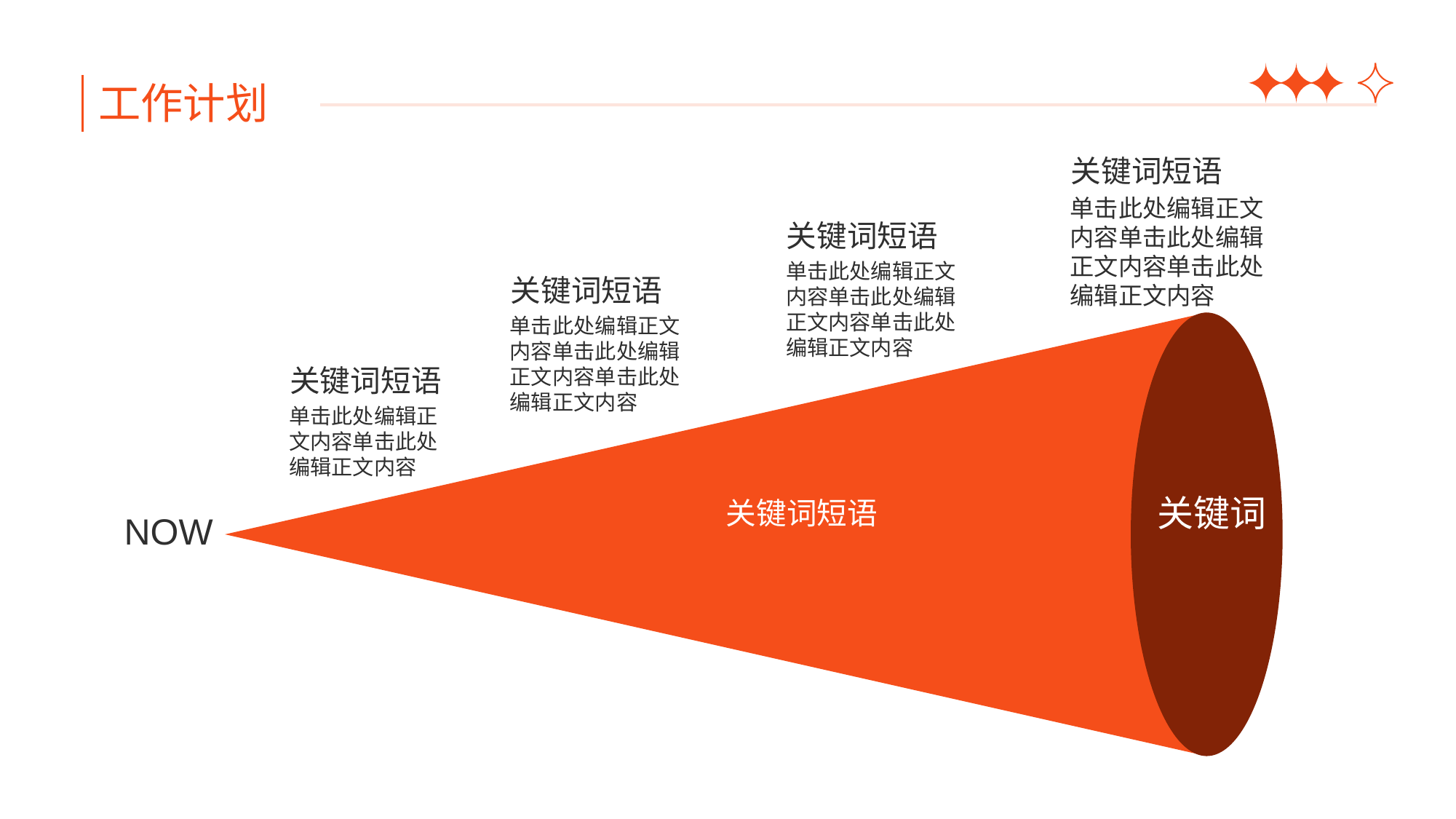

工作计划
关键词短语
单击此处编辑正文内容单击此处编辑正文内容单击此处编辑正文内容
关键词短语
单击此处编辑正文内容单击此处编辑正文内容单击此处编辑正文内容
关键词短语
单击此处编辑正文内容单击此处编辑正文内容单击此处编辑正文内容

关键词短语
单击此处编辑正文内容单击此处编辑正文内容
关键词
关键词短语
NOW